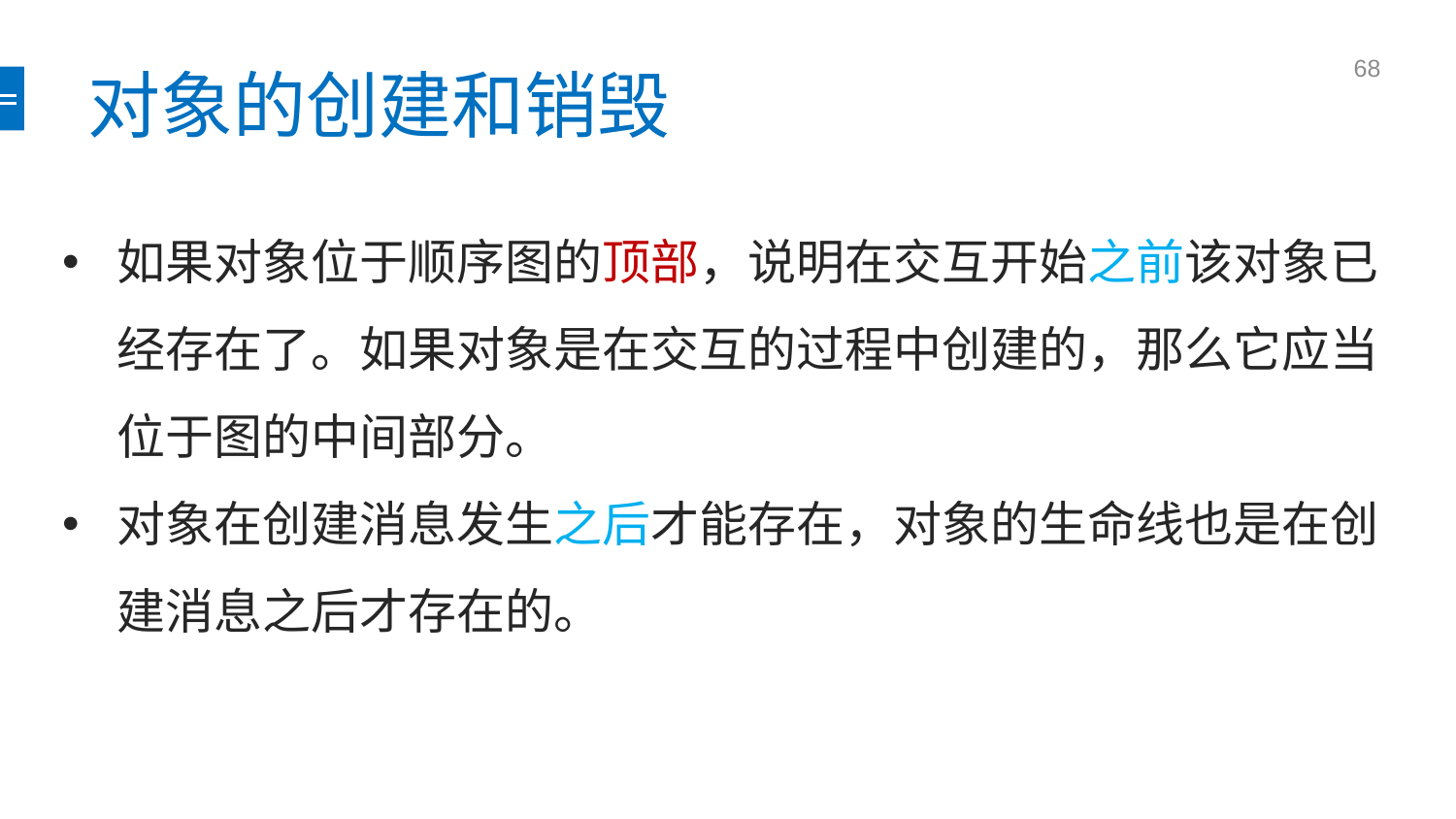

# 对象的创建和销毁
如果对象位于顺序图的顶部，说明在交互开始之前该对象已经存在了。如果对象是在交互的过程中创建的，那么它应当位于图的中间部分。
对象在创建消息发生之后才能存在，对象的生命线也是在创建消息之后才存在的。
68